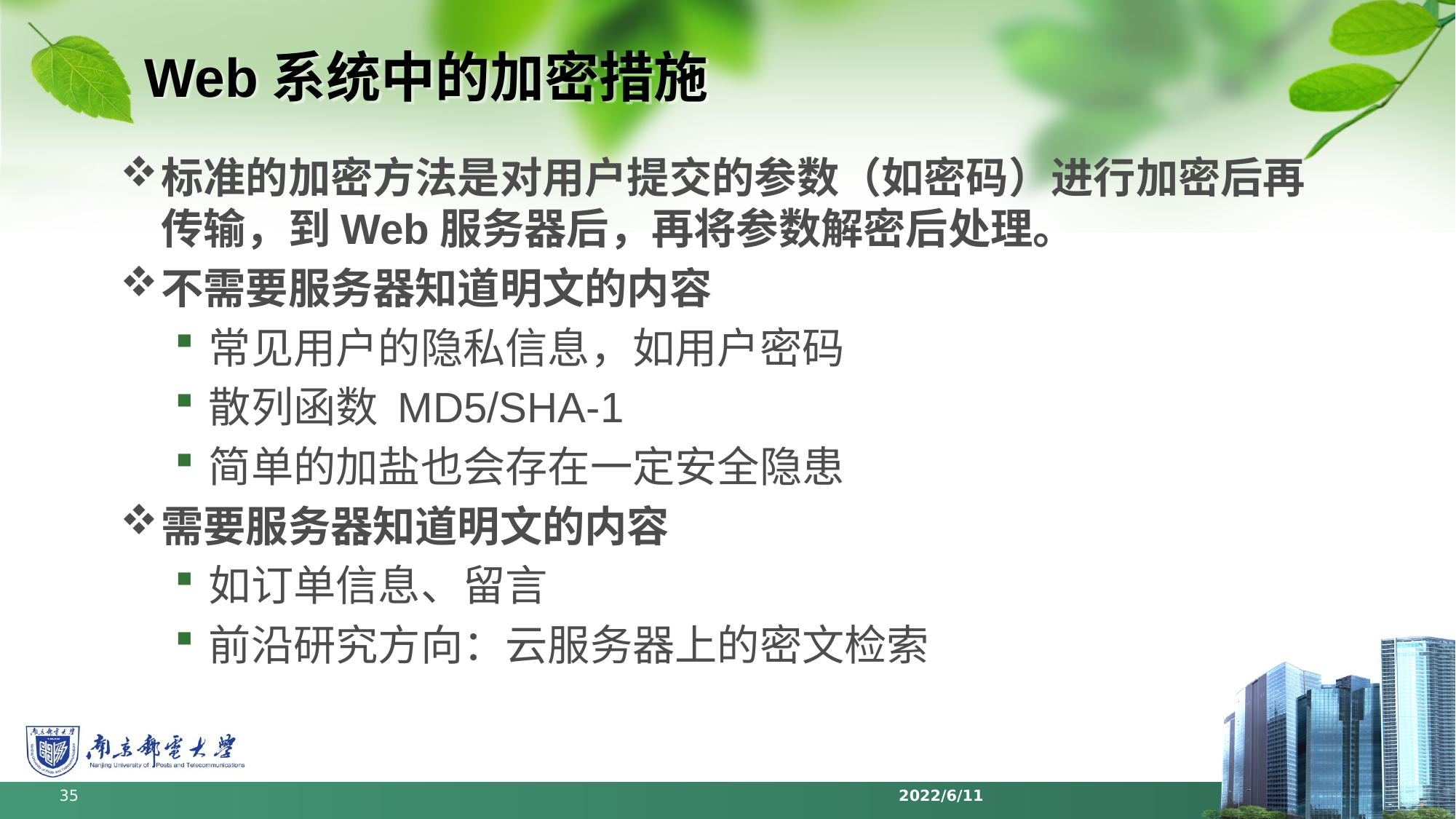

# Web系统中的加密措施
标准的加密方法是对用户提交的参数（如密码）进行加密后再传输，到Web服务器后，再将参数解密后处理。
不需要服务器知道明文的内容
常见用户的隐私信息，如用户密码
散列函数 MD5/SHA-1
简单的加盐也会存在一定安全隐患
需要服务器知道明文的内容
如订单信息、留言
前沿研究方向：云服务器上的密文检索
35
2022/6/11